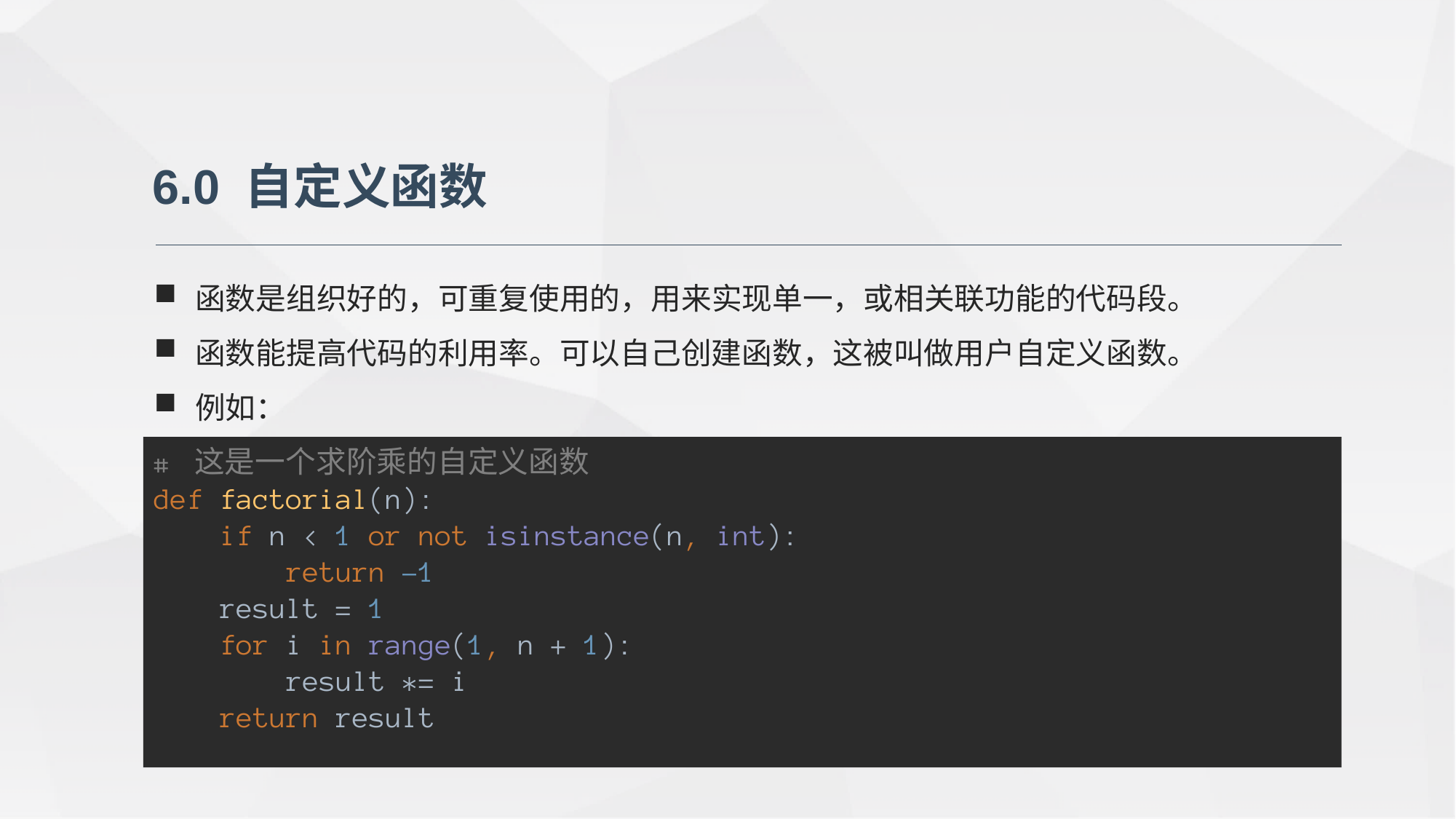

6.0 自定义函数
函数是组织好的，可重复使用的，用来实现单一，或相关联功能的代码段。
函数能提高代码的利用率。可以自己创建函数，这被叫做用户自定义函数。
例如：
# 这是一个求阶乘的自定义函数 def factorial(n): if n < 1 or not isinstance(n, int): return -1 result = 1 for i in range(1, n + 1): result *= i return result